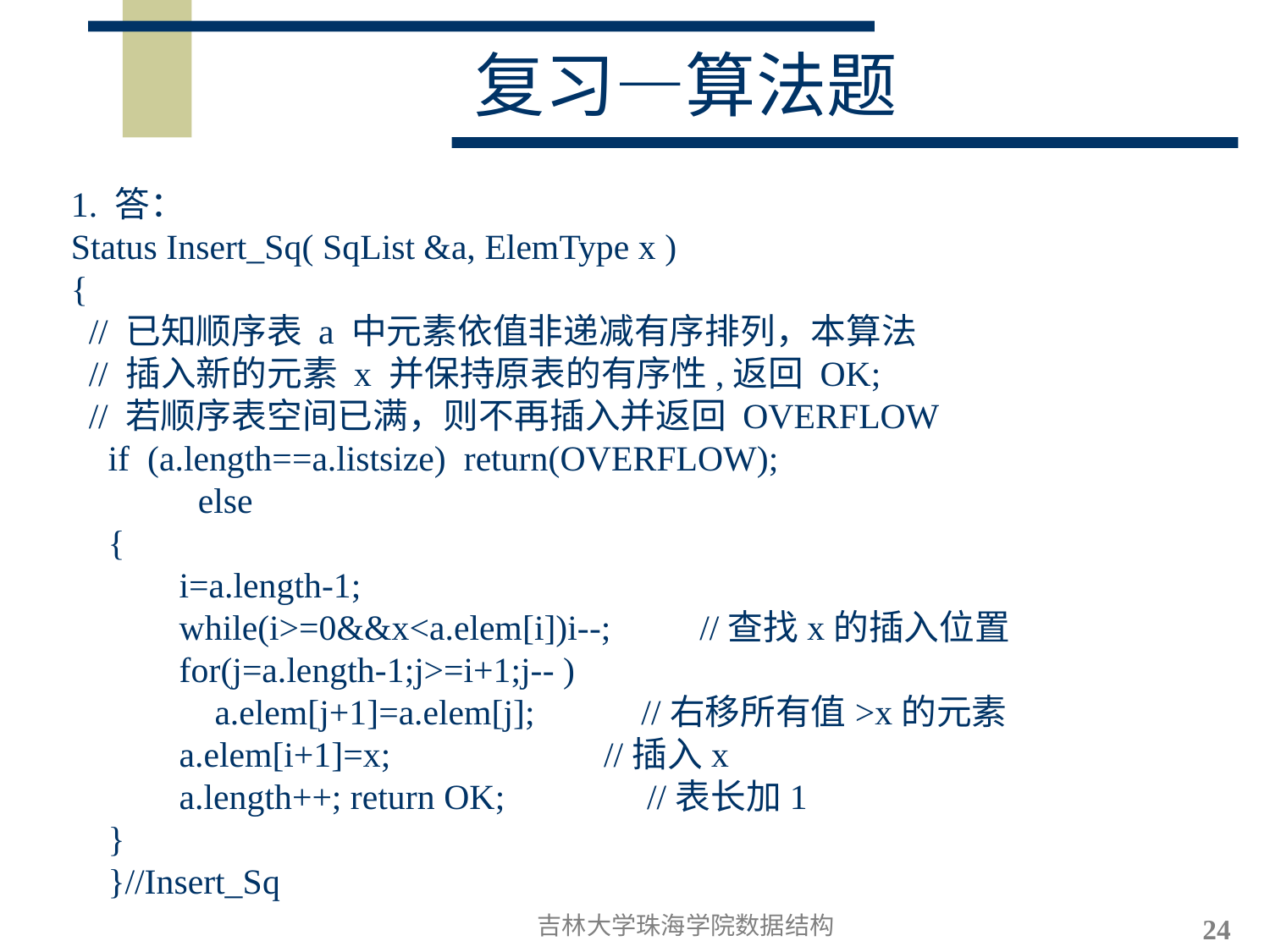

# 复习—算法题
1. 答：
Status Insert_Sq( SqList &a, ElemType x )
{
  // 已知顺序表 a 中元素依值非递减有序排列，本算法
  // 插入新的元素 x 并保持原表的有序性,返回 OK;
  // 若顺序表空间已满，则不再插入并返回 OVERFLOW
if  (a.length==a.listsize)  return(OVERFLOW);
 	else
{
        i=a.length-1;
        while(i>=0&&x<a.elem[i])i--;          //查找x的插入位置
        for(j=a.length-1;j>=i+1;j-- )
            a.elem[j+1]=a.elem[j];            //右移所有值>x的元素
        a.elem[i+1]=x;                        //插入x
        a.length++; return OK;                //表长加1
}
}//Insert_Sq
吉林大学珠海学院数据结构